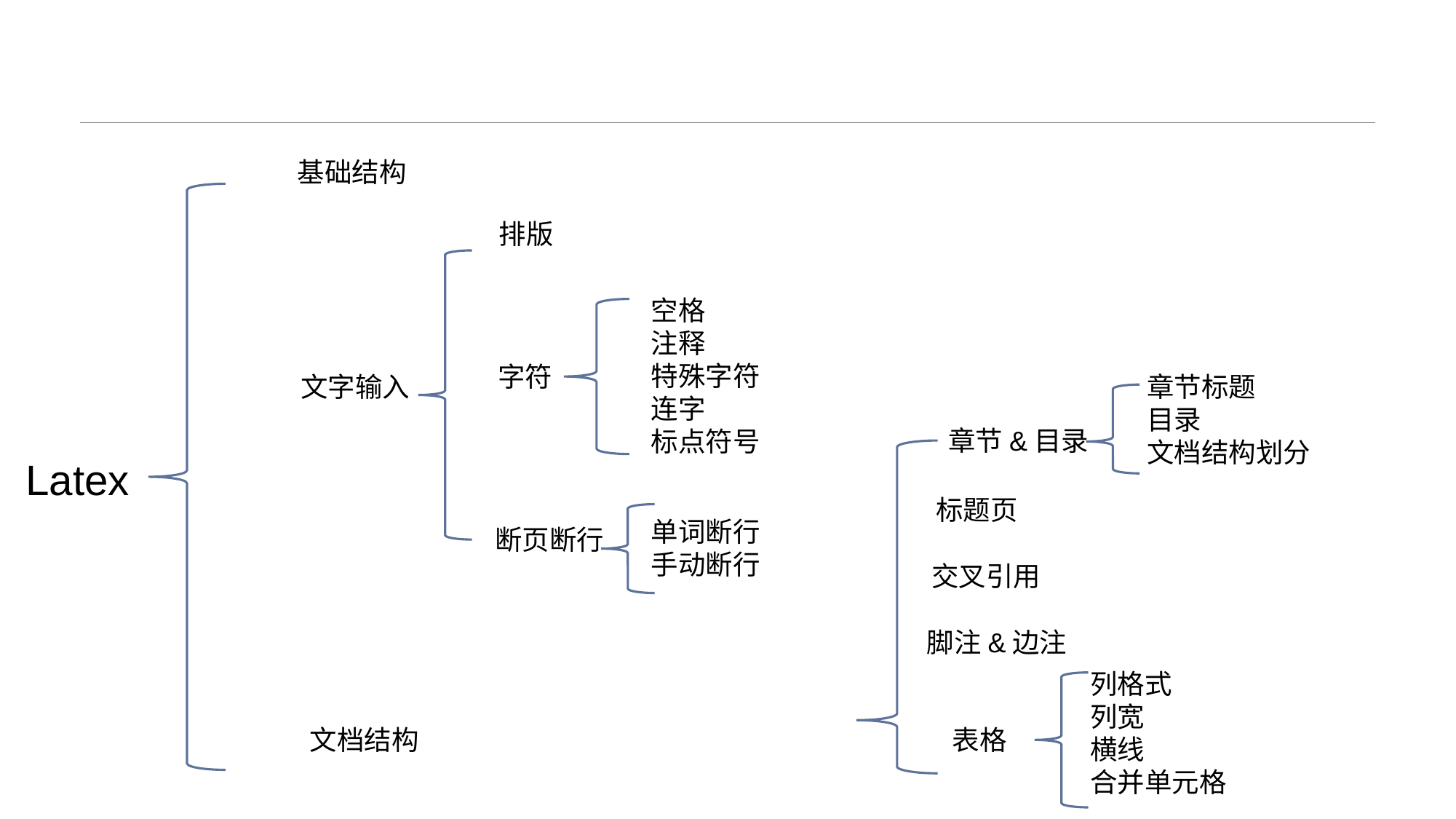

#
基础结构

排版

空格
注释
特殊字符
连字
标点符号

字符
文字输入
章节标题
目录
文档结构划分

章节&目录

Latex
标题页

单词断行
手动断行
断页断行
交叉引用
脚注&边注
列格式
列宽
横线
合并单元格

表格
文档结构